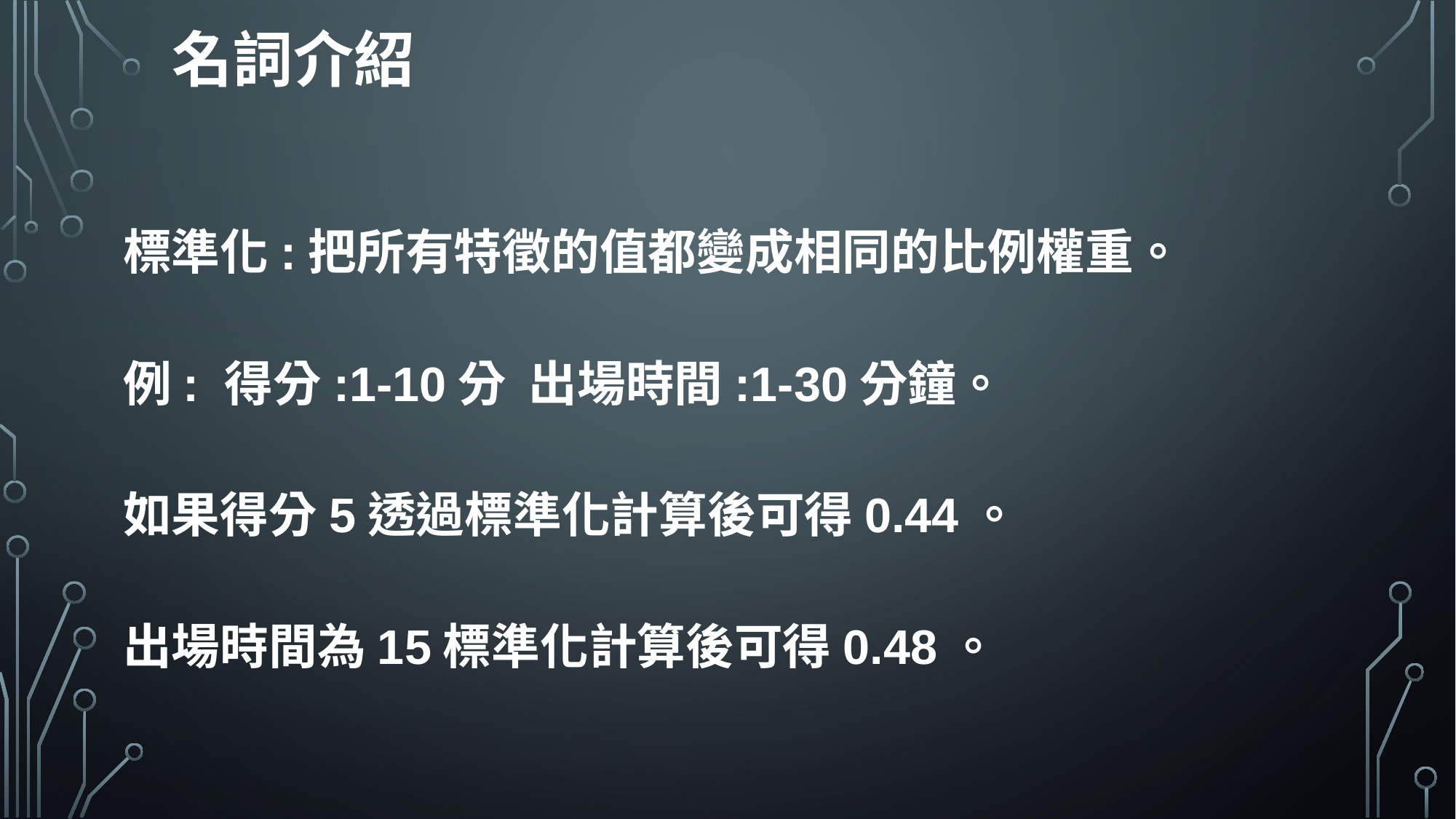

名詞介紹
標準化:把所有特徵的值都變成相同的比例權重。
例: 得分:1-10分  出場時間:1-30分鐘。
如果得分5透過標準化計算後可得0.44。
出場時間為15標準化計算後可得0.48。